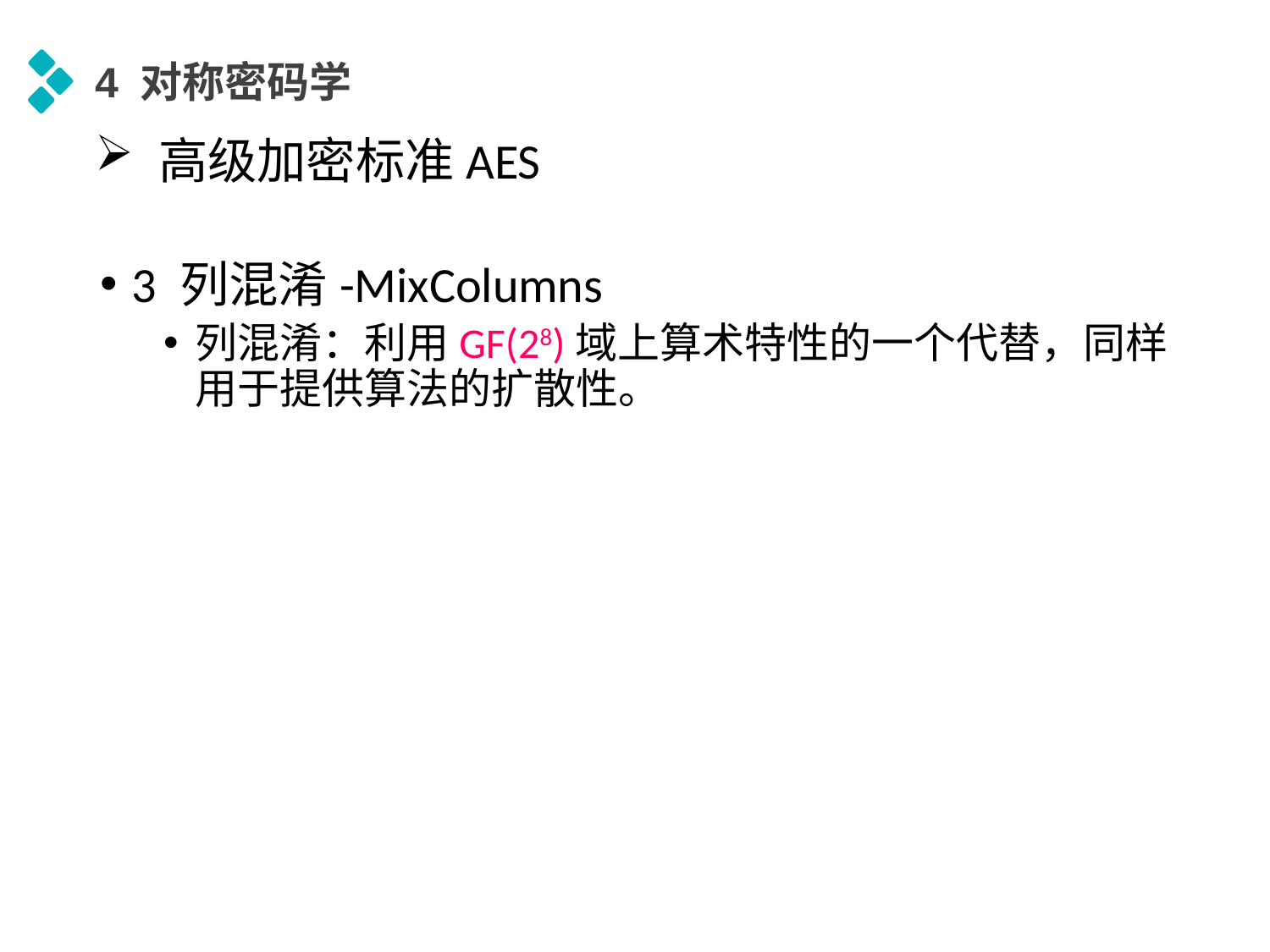

4 对称密码学

高级加密标准AES
3 列混淆-MixColumns
列混淆：利用GF(28)域上算术特性的一个代替，同样用于提供算法的扩散性。